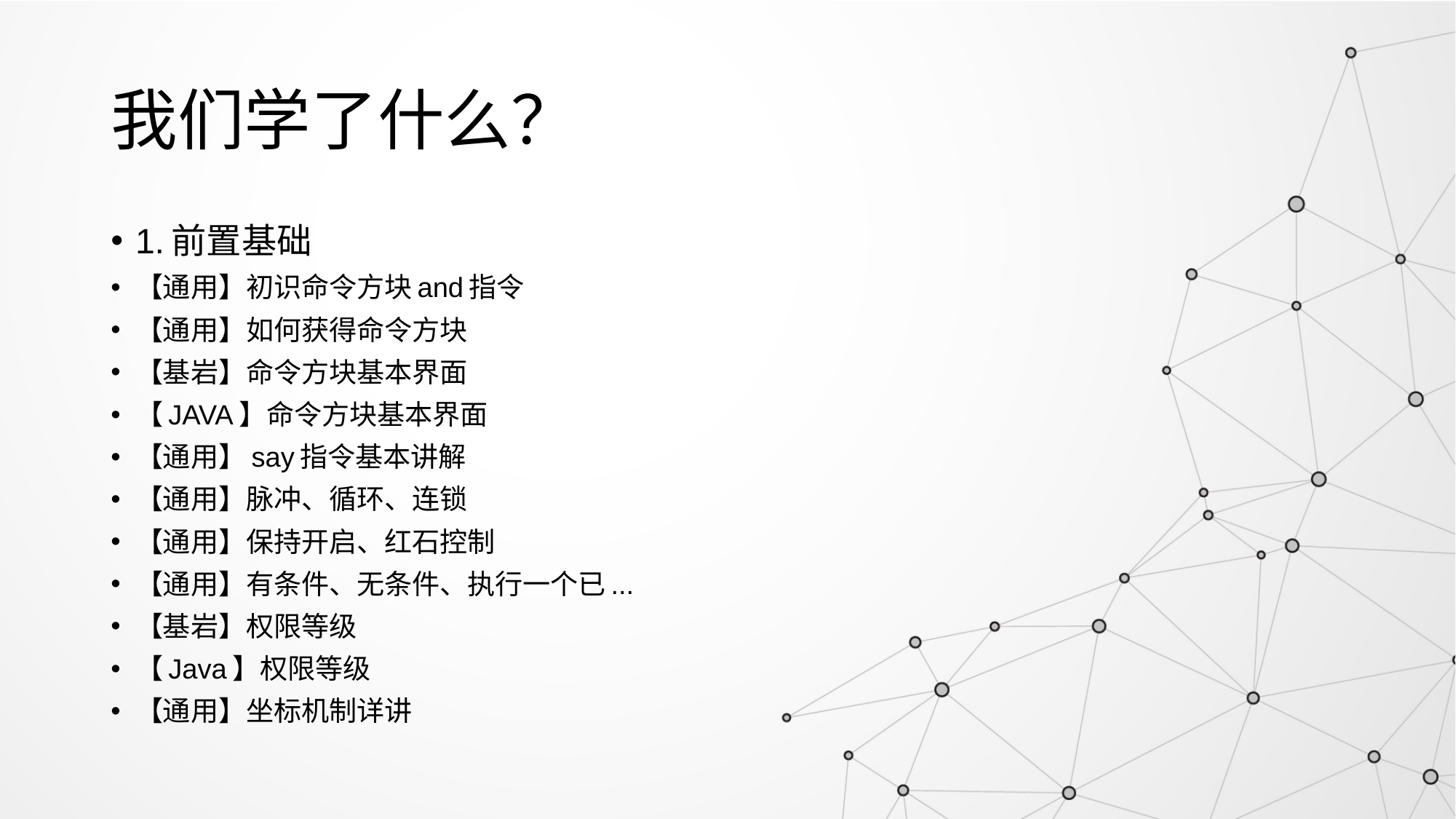

# 我们学了什么？
1.前置基础
【通用】初识命令方块and指令
【通用】如何获得命令方块
【基岩】命令方块基本界面
【JAVA】命令方块基本界面
【通用】say指令基本讲解
【通用】脉冲、循环、连锁
【通用】保持开启、红石控制
【通用】有条件、无条件、执行一个已...
【基岩】权限等级
【Java】权限等级
【通用】坐标机制详讲